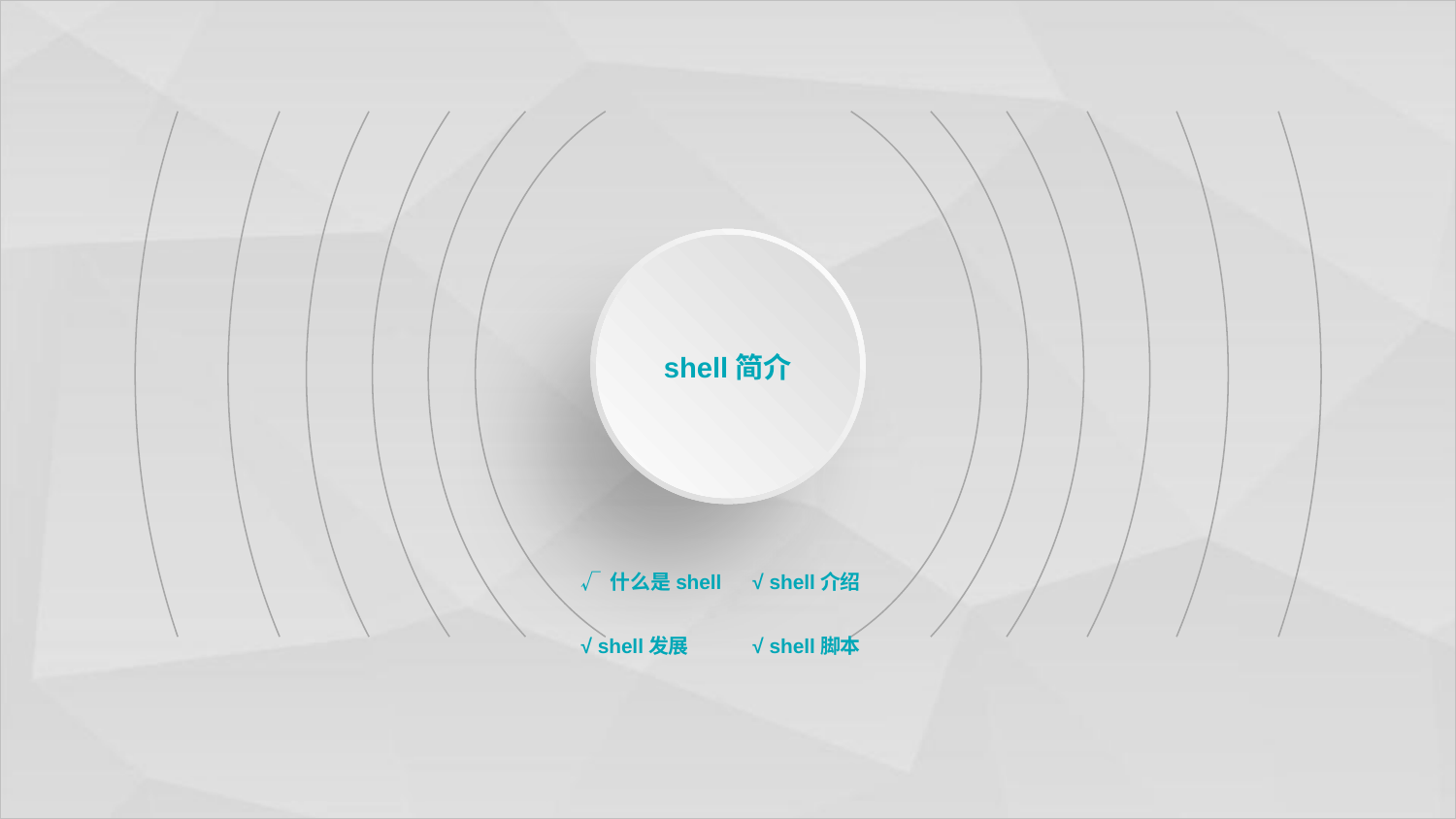

shell简介
√ 什么是shell
√ shell介绍
√ shell发展
√ shell脚本